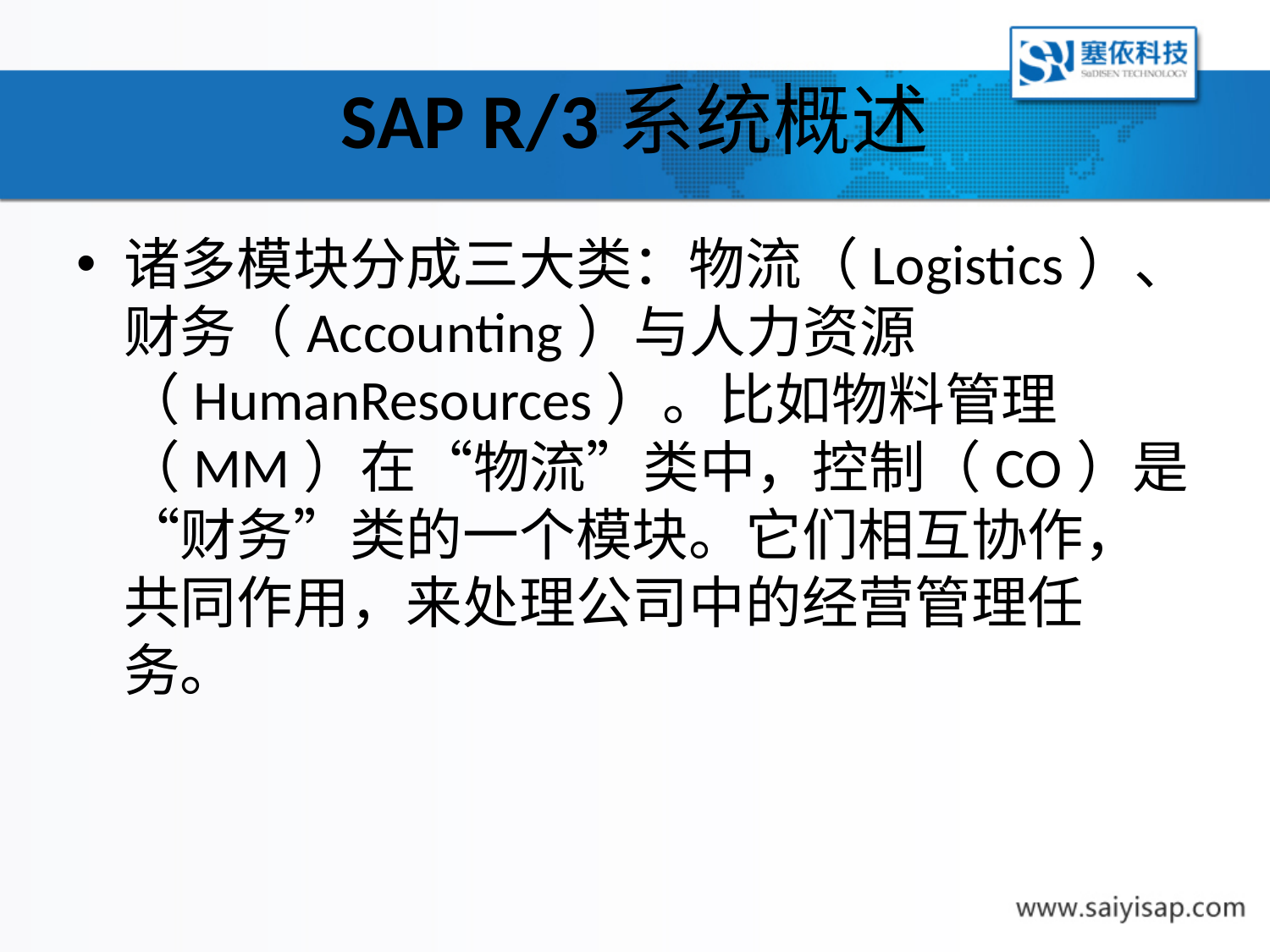

# SAP R/3系统概述
诸多模块分成三大类：物流（Logistics）、财务（Accounting）与人力资源（HumanResources）。比如物料管理（MM）在“物流”类中，控制（CO）是“财务”类的一个模块。它们相互协作，共同作用，来处理公司中的经营管理任务。